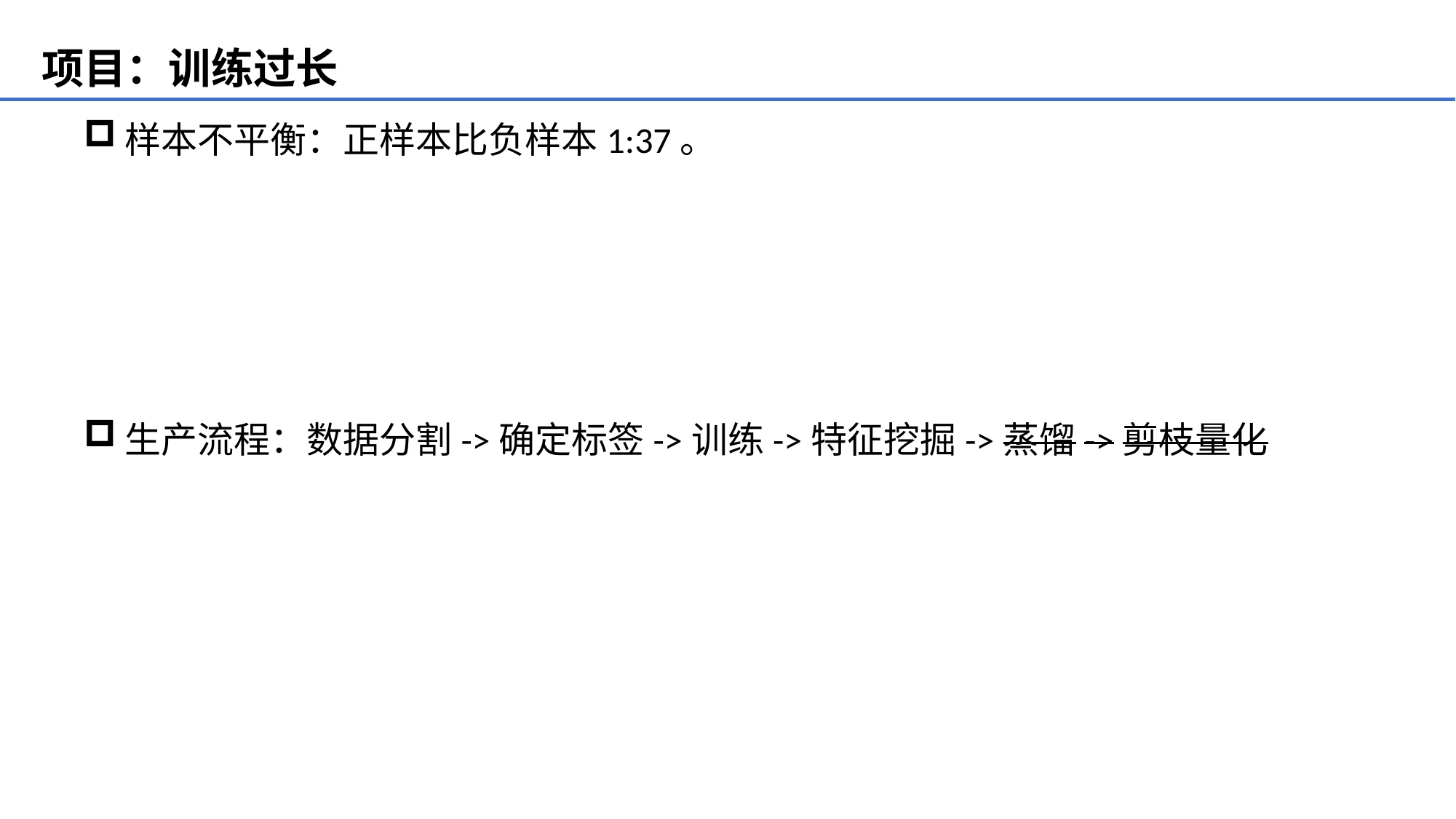

# 项目：训练过长
样本不平衡：正样本比负样本1:37。
生产流程：数据分割->确定标签->训练->特征挖掘->蒸馏->剪枝量化